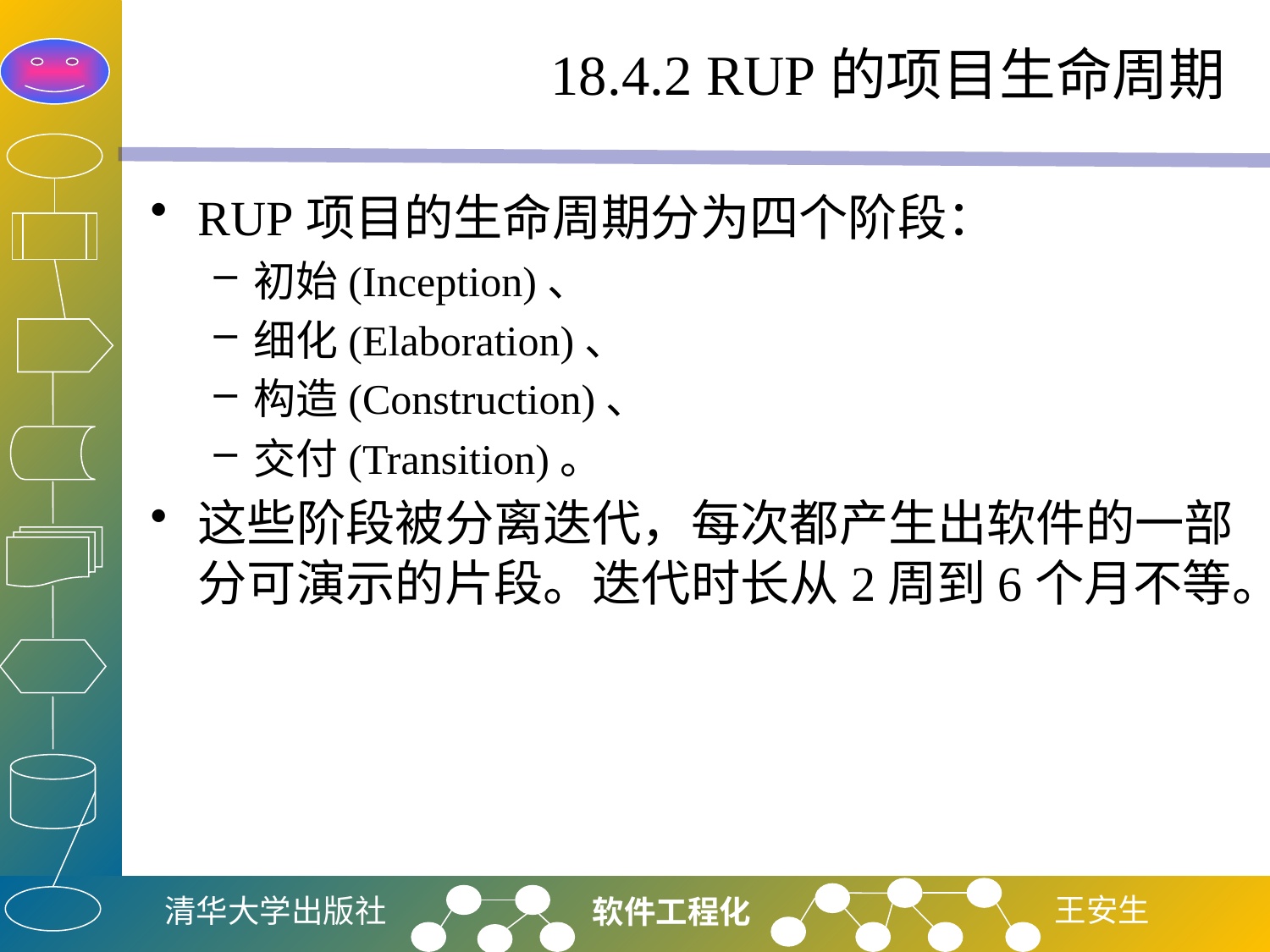

# 18.4.2 RUP的项目生命周期
RUP项目的生命周期分为四个阶段：
初始(Inception)、
细化(Elaboration)、
构造(Construction)、
交付(Transition)。
这些阶段被分离迭代，每次都产生出软件的一部分可演示的片段。迭代时长从2周到6个月不等。